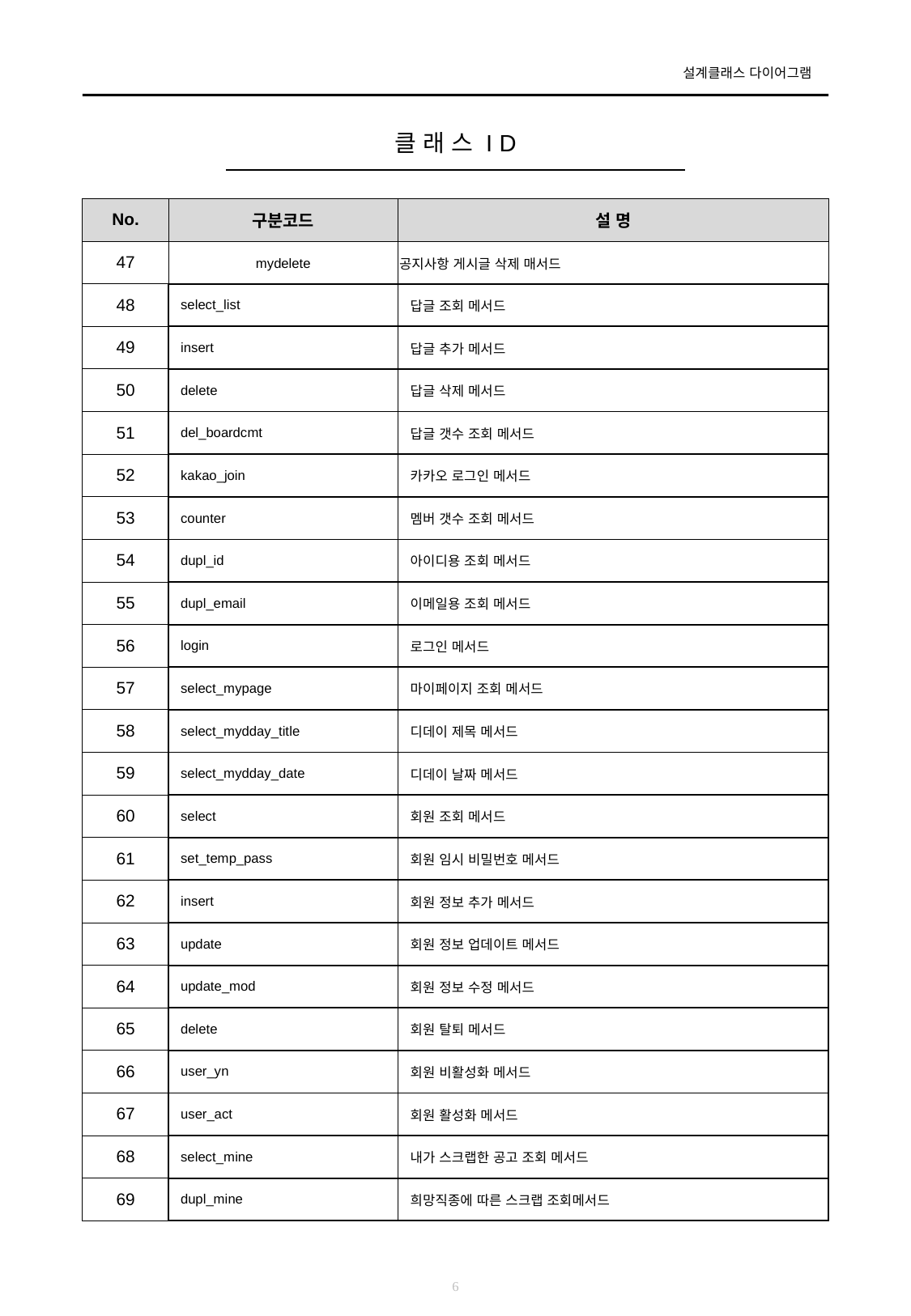

# 클 래 스 I D
| No. | 구분코드 | 설 명 |
| --- | --- | --- |
| 47 | mydelete | 공지사항 게시글 삭제 매서드 |
| 48 | select\_list | 답글 조회 메서드 |
| 49 | insert | 답글 추가 메서드 |
| 50 | delete | 답글 삭제 메서드 |
| 51 | del\_boardcmt | 답글 갯수 조회 메서드 |
| 52 | kakao\_join | 카카오 로그인 메서드 |
| 53 | counter | 멤버 갯수 조회 메서드 |
| 54 | dupl\_id | 아이디용 조회 메서드 |
| 55 | dupl\_email | 이메일용 조회 메서드 |
| 56 | login | 로그인 메서드 |
| 57 | select\_mypage | 마이페이지 조회 메서드 |
| 58 | select\_mydday\_title | 디데이 제목 메서드 |
| 59 | select\_mydday\_date | 디데이 날짜 메서드 |
| 60 | select | 회원 조회 메서드 |
| 61 | set\_temp\_pass | 회원 임시 비밀번호 메서드 |
| 62 | insert | 회원 정보 추가 메서드 |
| 63 | update | 회원 정보 업데이트 메서드 |
| 64 | update\_mod | 회원 정보 수정 메서드 |
| 65 | delete | 회원 탈퇴 메서드 |
| 66 | user\_yn | 회원 비활성화 메서드 |
| 67 | user\_act | 회원 활성화 메서드 |
| 68 | select\_mine | 내가 스크랩한 공고 조회 메서드 |
| 69 | dupl\_mine | 희망직종에 따른 스크랩 조회메서드 |
6